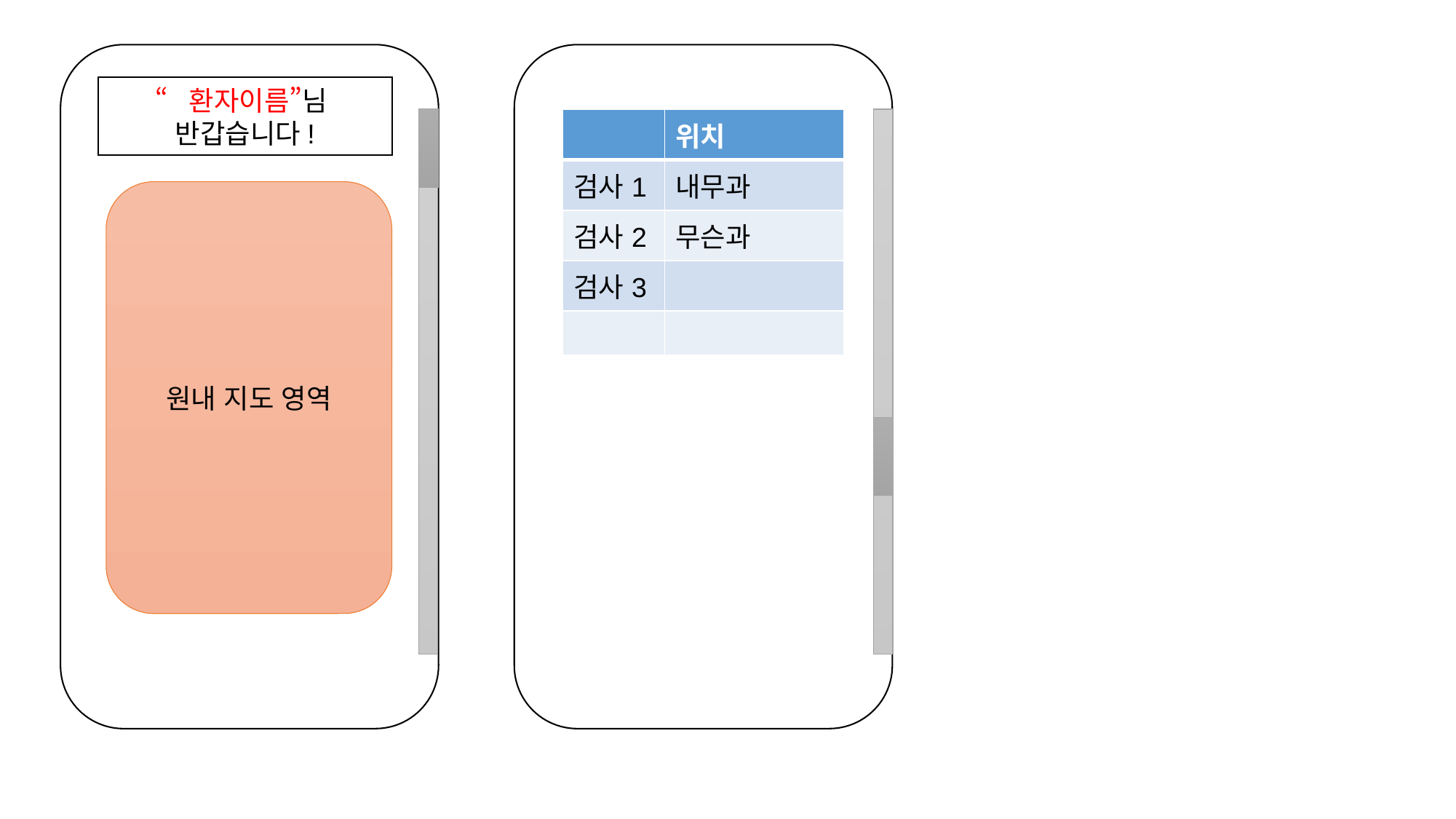

“환자이름”님
반갑습니다!

|  | 위치 |
| --- | --- |
| 검사1 | 내무과 |
| 검사2 | 무슨과 |
| 검사3 |  |
|  |  |

원내 지도 영역